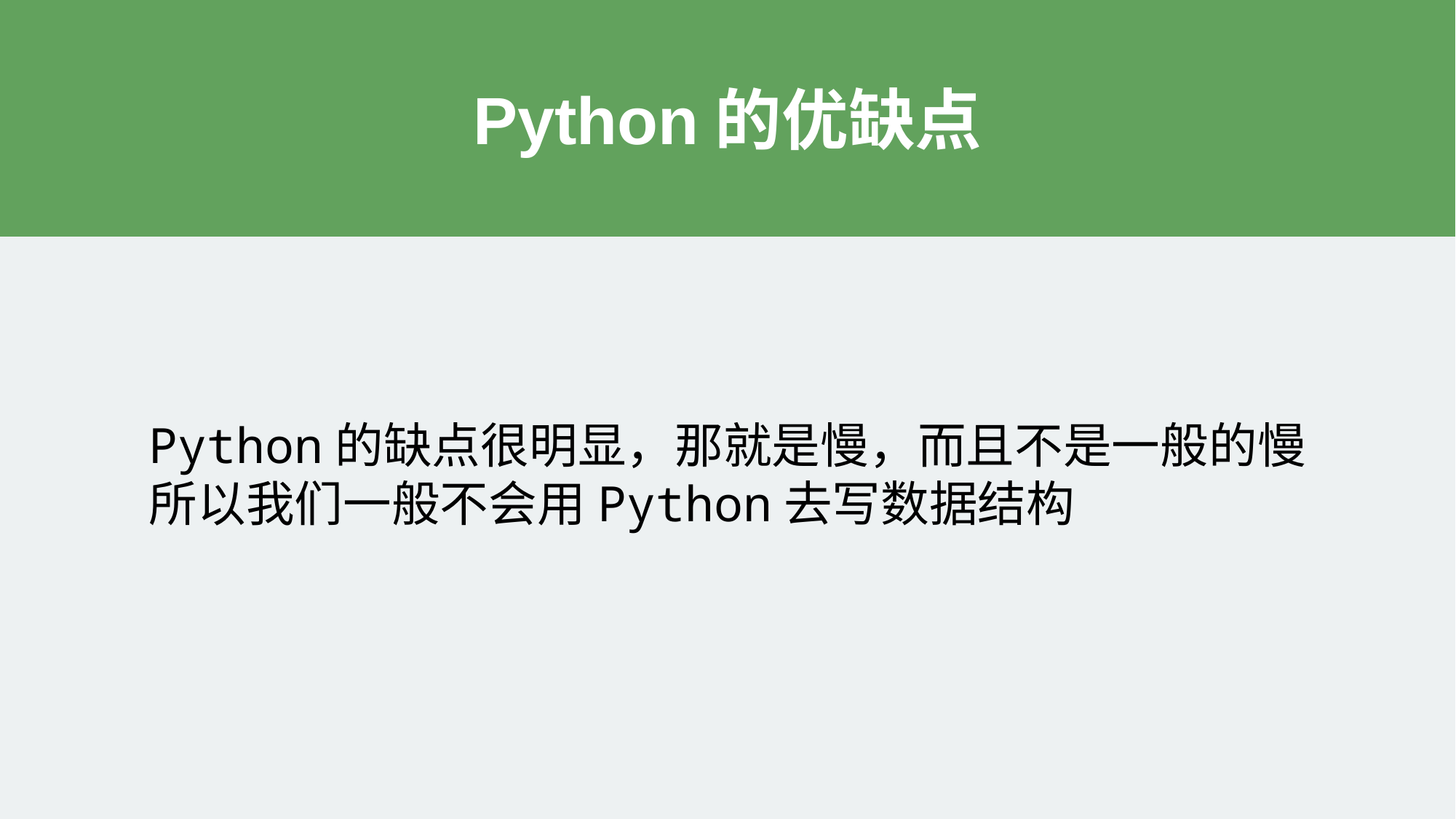

# Python的优缺点
Python的缺点很明显，那就是慢，而且不是一般的慢
所以我们一般不会用Python去写数据结构